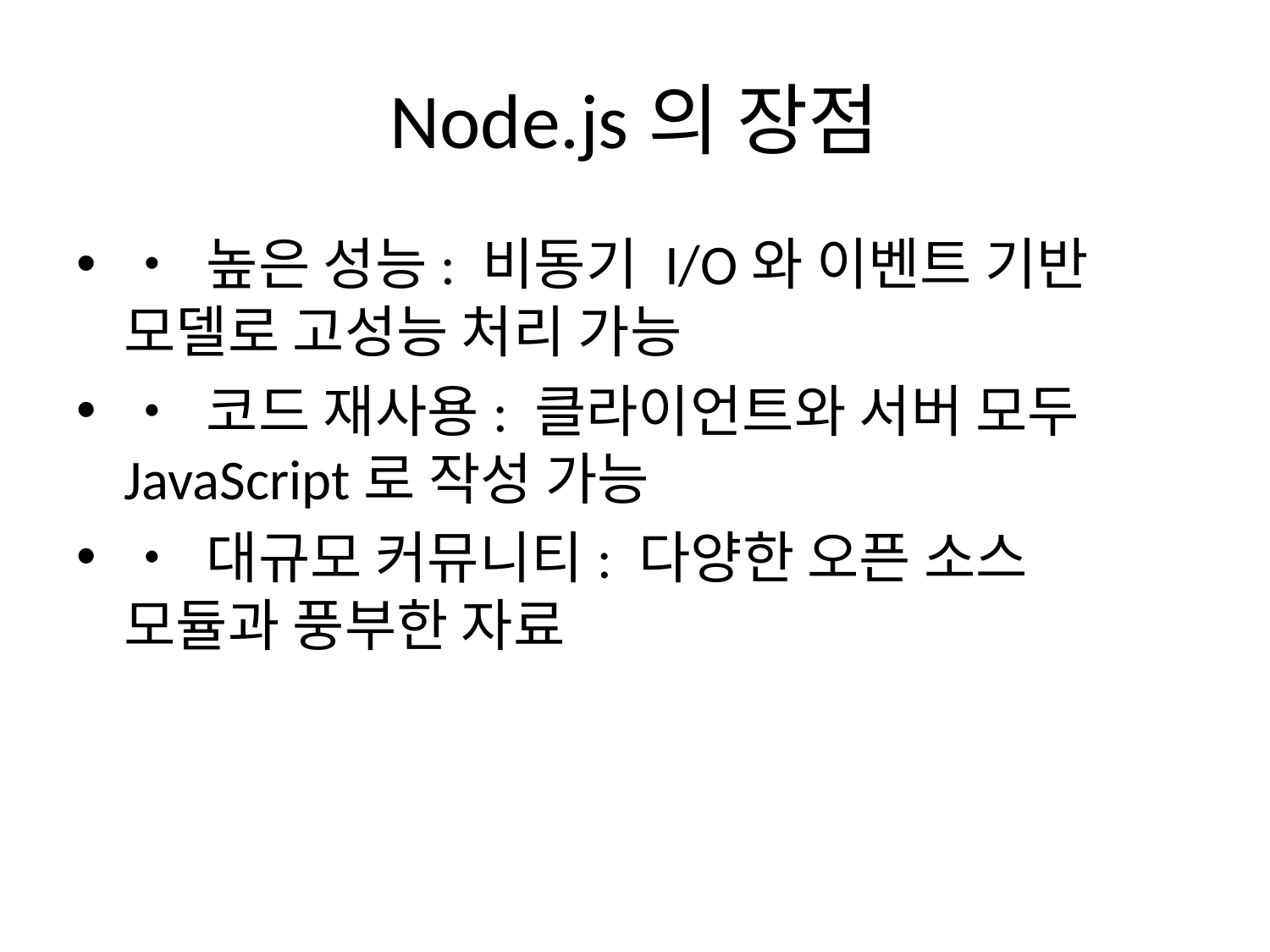

# Node.js의 장점
• 높은 성능: 비동기 I/O와 이벤트 기반 모델로 고성능 처리 가능
• 코드 재사용: 클라이언트와 서버 모두 JavaScript로 작성 가능
• 대규모 커뮤니티: 다양한 오픈 소스 모듈과 풍부한 자료